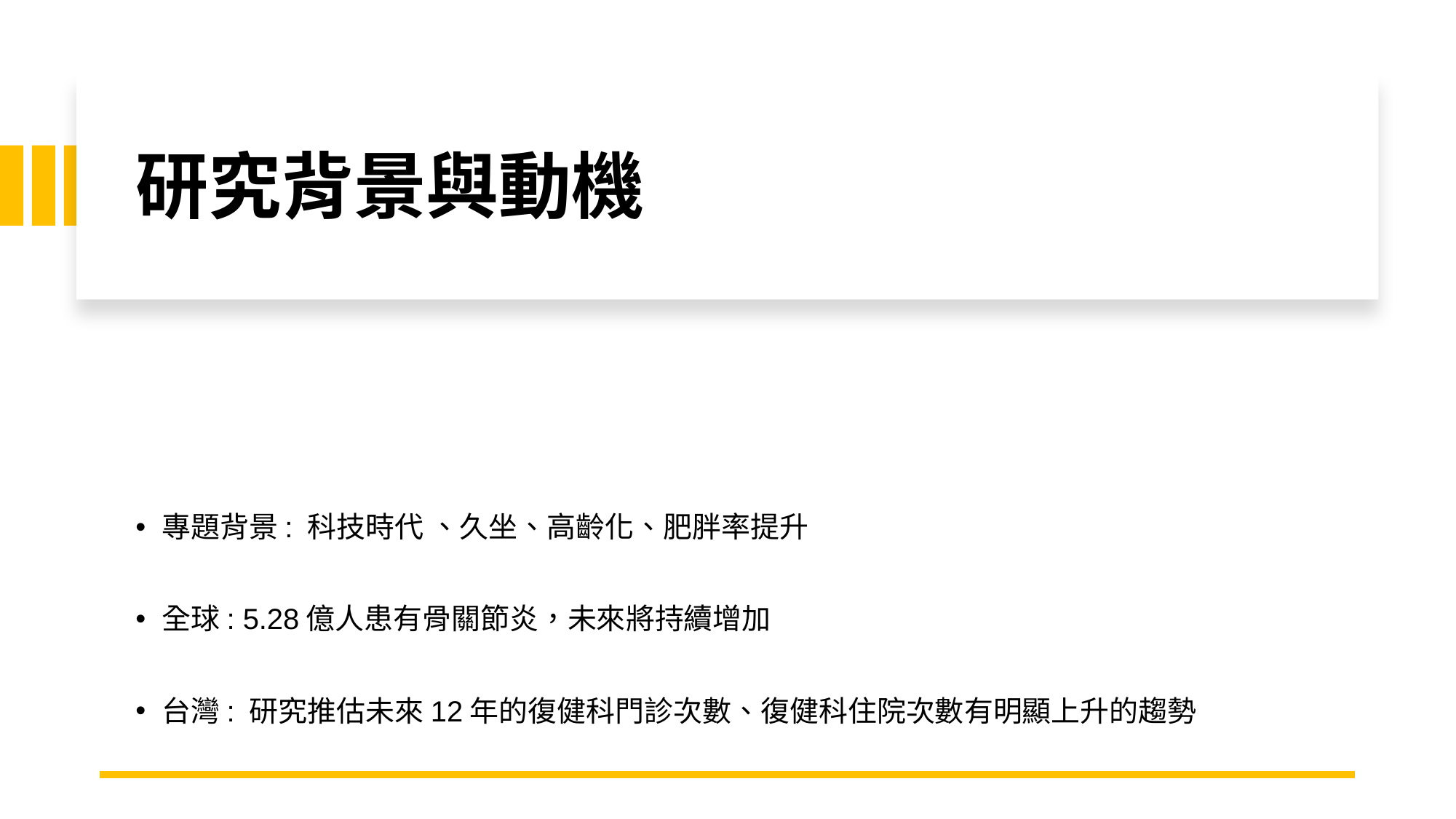

# 研究背景與動機

專題背景: 科技時代 、久坐、高齡化、肥胖率提升

全球: 5.28億人患有骨關節炎，未來將持續增加

台灣: 研究推估未來12年的復健科門診次數、復健科住院次數有明顯上升的趨勢